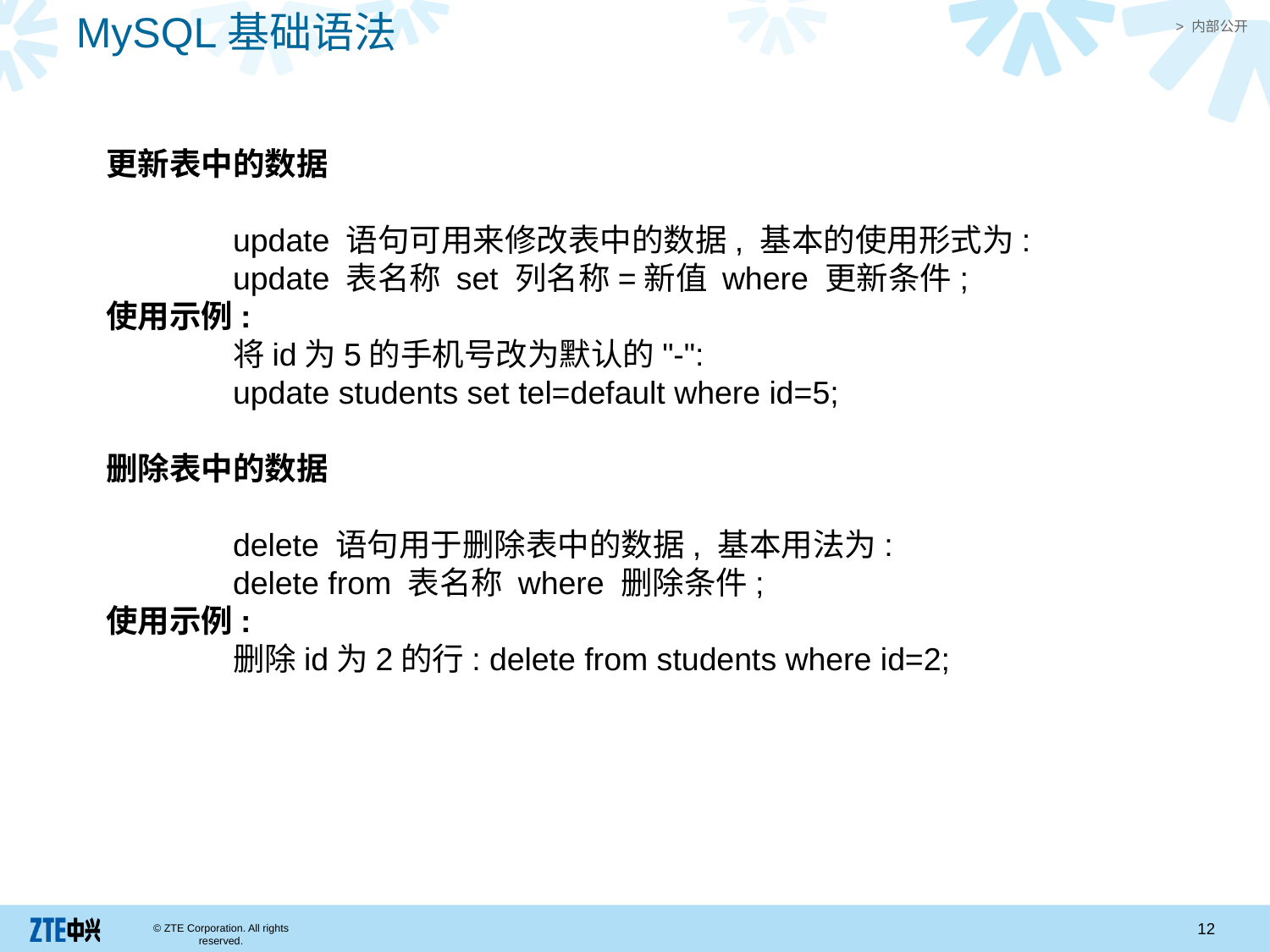

MySQL基础语法
更新表中的数据

	update 语句可用来修改表中的数据, 基本的使用形式为:
	update 表名称 set 列名称=新值 where 更新条件;
使用示例:
	将id为5的手机号改为默认的"-":
	update students set tel=default where id=5;

删除表中的数据

	delete 语句用于删除表中的数据, 基本用法为:
	delete from 表名称 where 删除条件;
使用示例:
	删除id为2的行: delete from students where id=2;

12